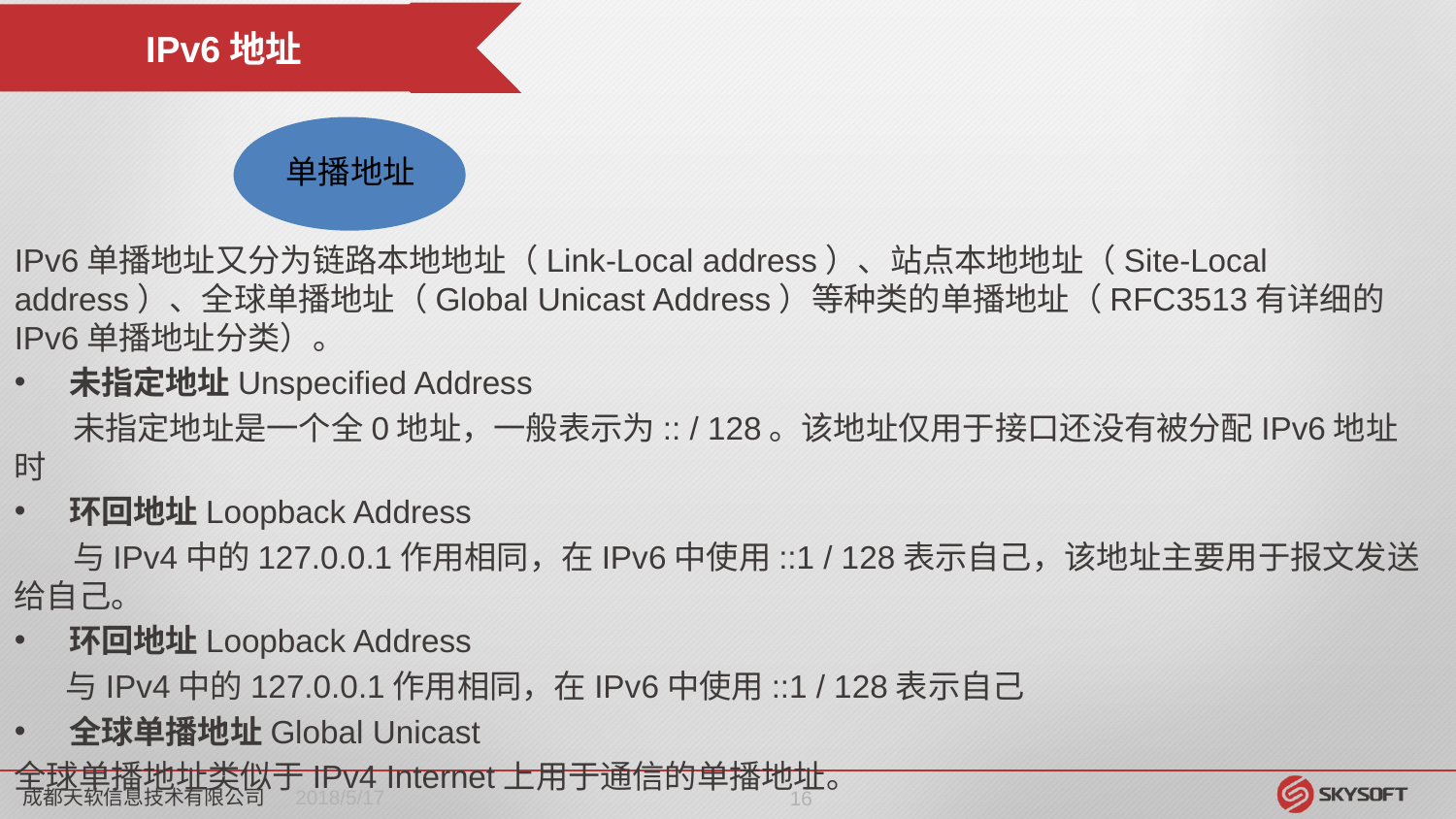

IPv6地址

单播地址
IPv6单播地址又分为链路本地地址（Link-Local address）、站点本地地址（Site-Local address）、全球单播地址（Global Unicast Address）等种类的单播地址（RFC3513有详细的IPv6单播地址分类）。
未指定地址Unspecified Address
       未指定地址是一个全0地址，一般表示为:: / 128。该地址仅用于接口还没有被分配IPv6地址时
环回地址Loopback Address
       与IPv4中的127.0.0.1作用相同，在IPv6中使用::1 / 128表示自己，该地址主要用于报文发送给自己。
环回地址Loopback Address
      与IPv4中的127.0.0.1作用相同，在IPv6中使用::1 / 128表示自己
全球单播地址Global Unicast
全球单播地址类似于IPv4 Internet上用于通信的单播地址。

成都天软信息技术有限公司
2018/5/17
16
Page 16